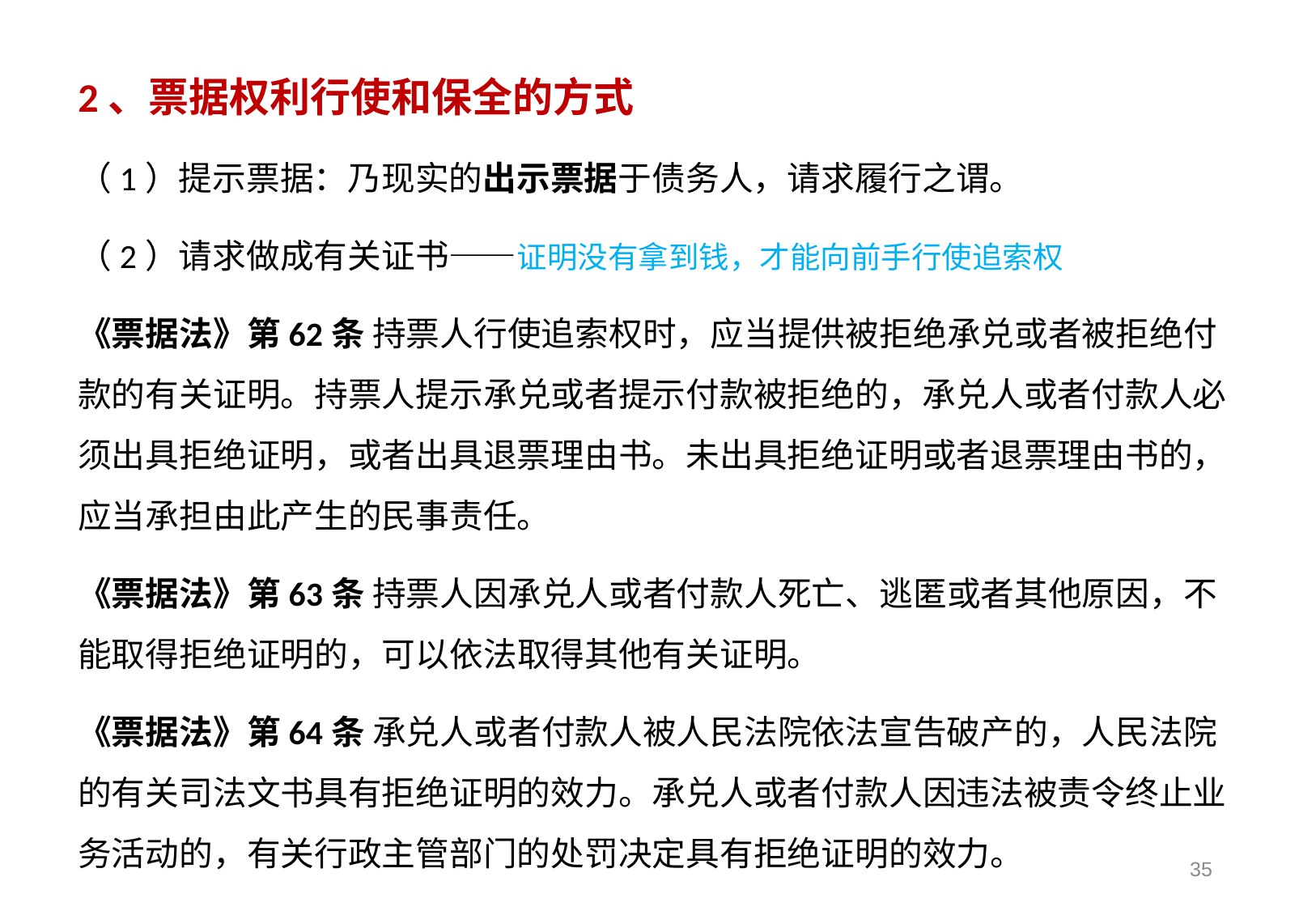

2、票据权利行使和保全的方式
（1）提示票据：乃现实的出示票据于债务人，请求履行之谓。
（2）请求做成有关证书——证明没有拿到钱，才能向前手行使追索权
《票据法》第62条 持票人行使追索权时，应当提供被拒绝承兑或者被拒绝付款的有关证明。持票人提示承兑或者提示付款被拒绝的，承兑人或者付款人必须出具拒绝证明，或者出具退票理由书。未出具拒绝证明或者退票理由书的，应当承担由此产生的民事责任。
《票据法》第63条 持票人因承兑人或者付款人死亡、逃匿或者其他原因，不能取得拒绝证明的，可以依法取得其他有关证明。
《票据法》第64条 承兑人或者付款人被人民法院依法宣告破产的，人民法院的有关司法文书具有拒绝证明的效力。承兑人或者付款人因违法被责令终止业务活动的，有关行政主管部门的处罚决定具有拒绝证明的效力。
35